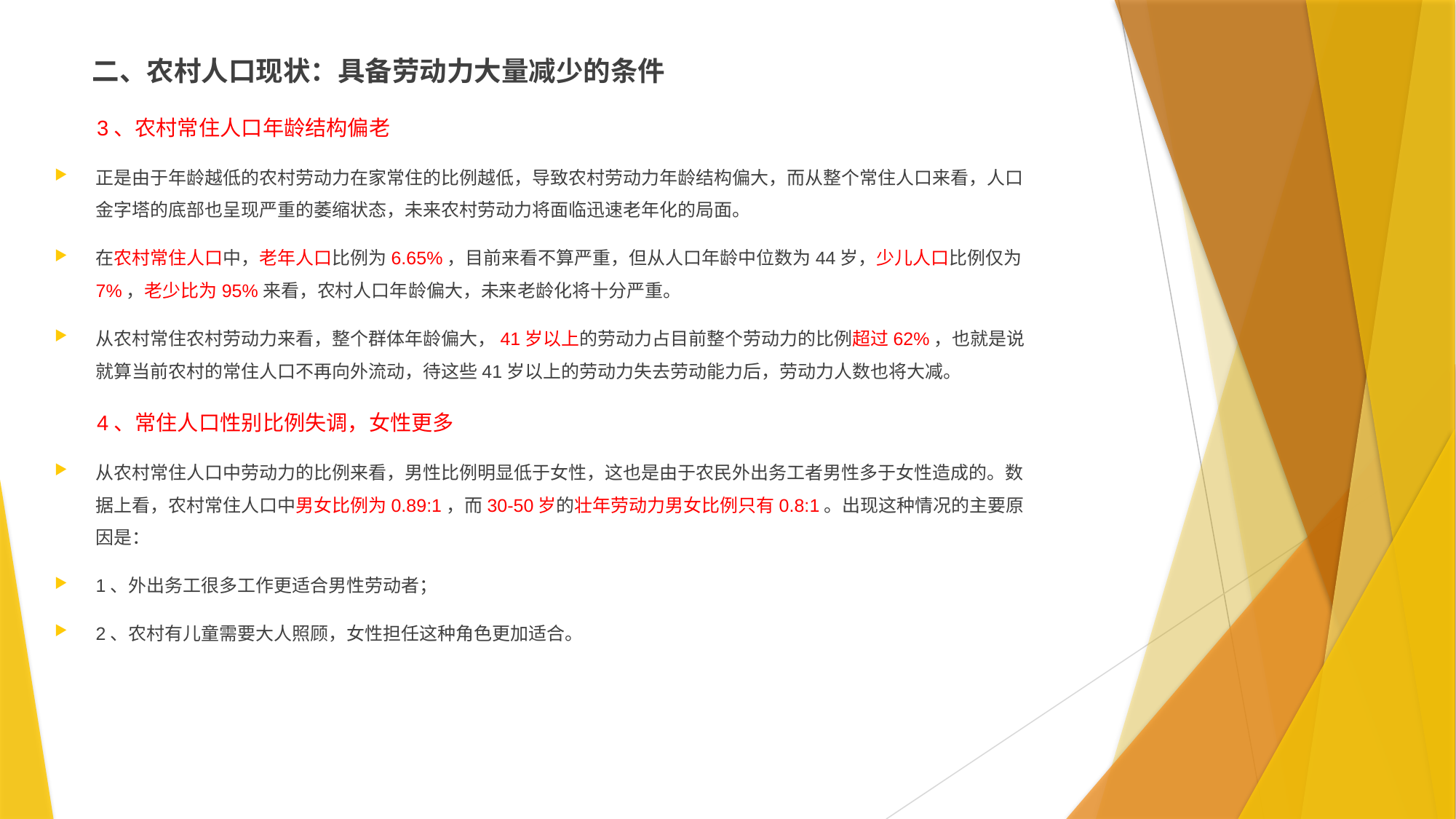

二、农村人口现状：具备劳动力大量减少的条件
       3、农村常住人口年龄结构偏老
正是由于年龄越低的农村劳动力在家常住的比例越低，导致农村劳动力年龄结构偏大，而从整个常住人口来看，人口金字塔的底部也呈现严重的萎缩状态，未来农村劳动力将面临迅速老年化的局面。
在农村常住人口中，老年人口比例为6.65%，目前来看不算严重，但从人口年龄中位数为44岁，少儿人口比例仅为7%，老少比为95%来看，农村人口年龄偏大，未来老龄化将十分严重。
从农村常住农村劳动力来看，整个群体年龄偏大，41岁以上的劳动力占目前整个劳动力的比例超过62%，也就是说就算当前农村的常住人口不再向外流动，待这些41岁以上的劳动力失去劳动能力后，劳动力人数也将大减。
       4、常住人口性别比例失调，女性更多
从农村常住人口中劳动力的比例来看，男性比例明显低于女性，这也是由于农民外出务工者男性多于女性造成的。数据上看，农村常住人口中男女比例为0.89:1，而30-50岁的壮年劳动力男女比例只有0.8:1。出现这种情况的主要原因是：
1、外出务工很多工作更适合男性劳动者；
2、农村有儿童需要大人照顾，女性担任这种角色更加适合。